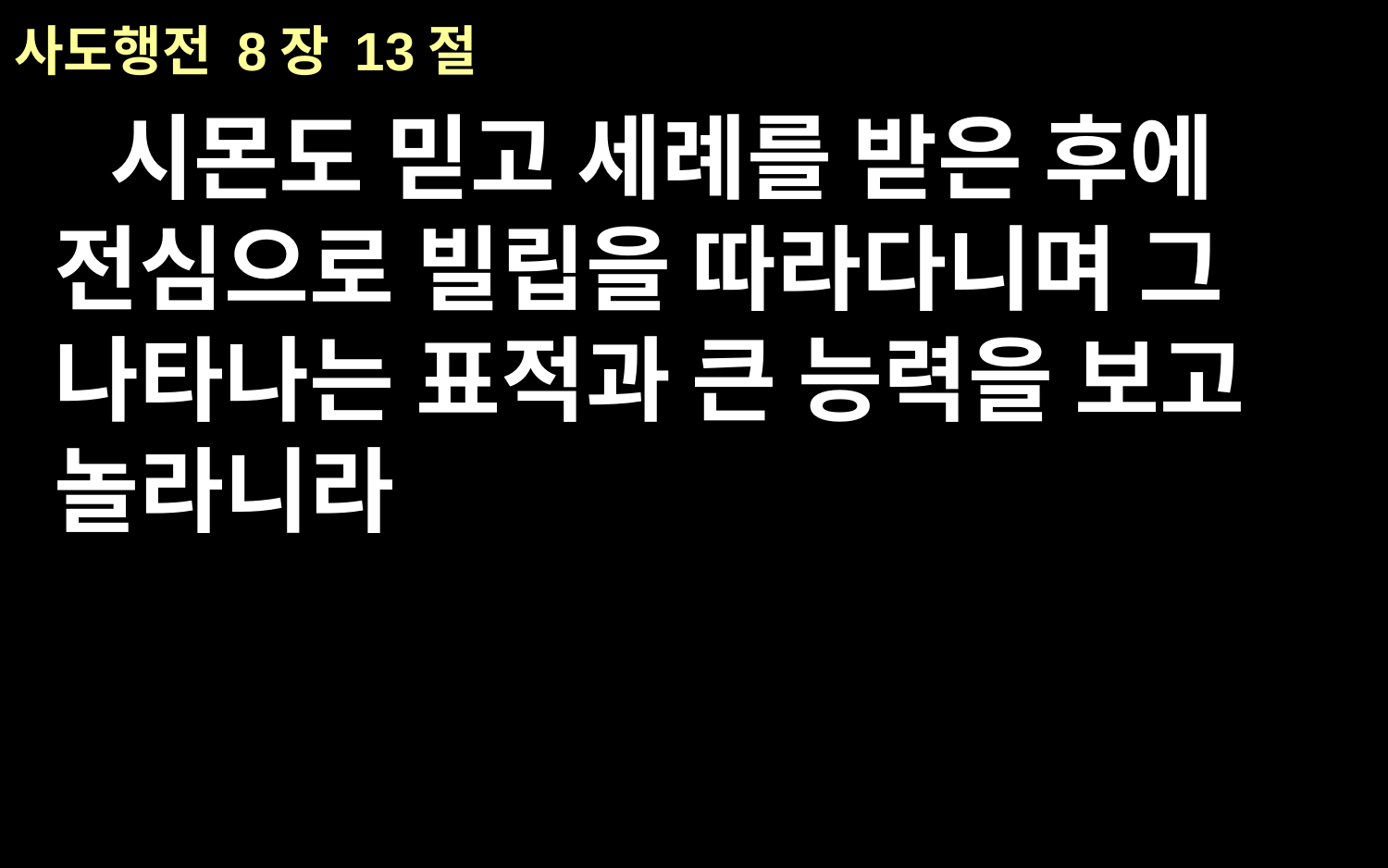

# 사도행전 8장 13절
시몬도 믿고 세례를 받은 후에 전심으로 빌립을 따라다니며 그 나타나는 표적과 큰 능력을 보고 놀라니라